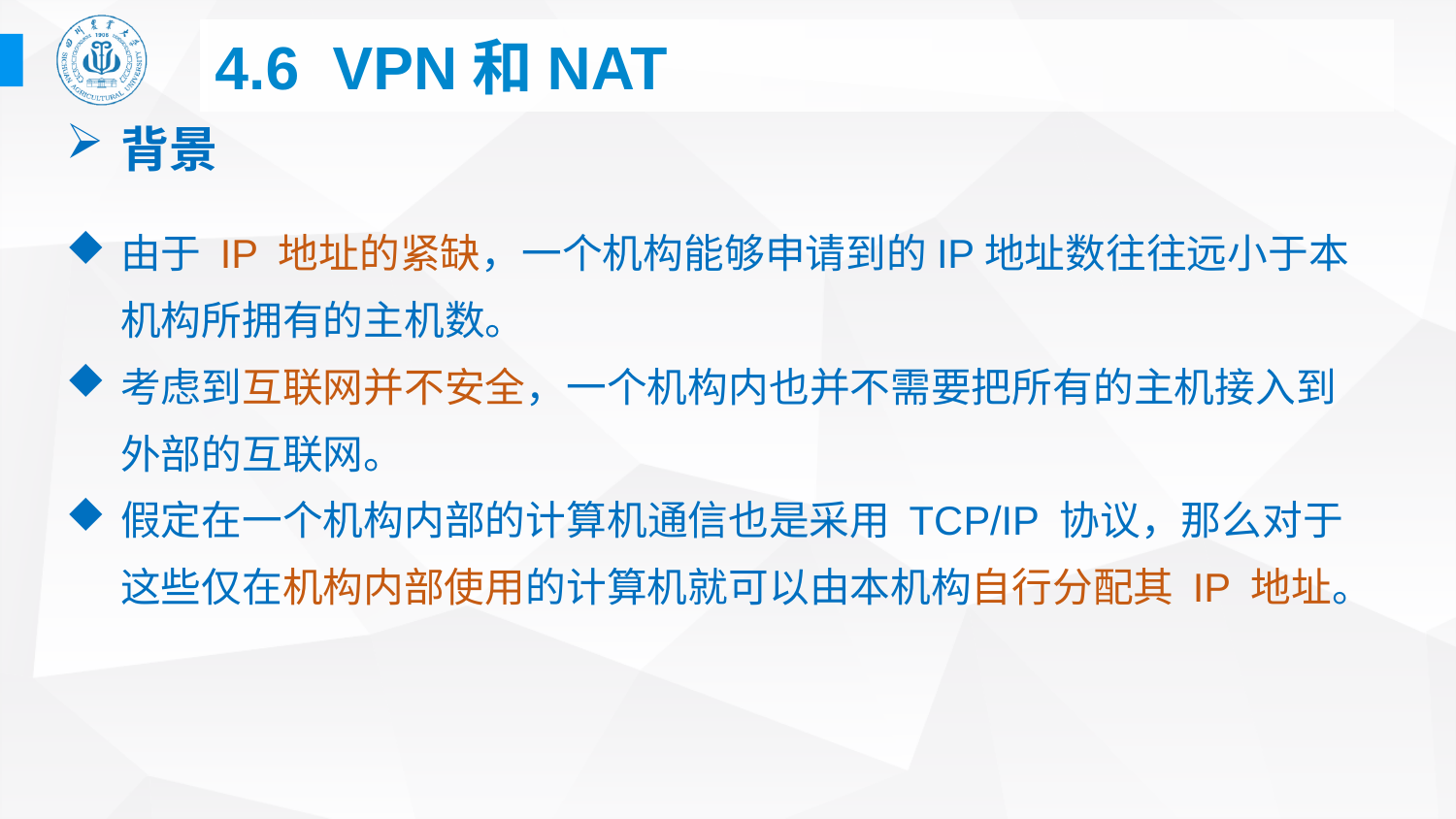

# 4.6  VPN和NAT
背景
由于 IP 地址的紧缺，一个机构能够申请到的IP地址数往往远小于本机构所拥有的主机数。
考虑到互联网并不安全，一个机构内也并不需要把所有的主机接入到外部的互联网。
假定在一个机构内部的计算机通信也是采用 TCP/IP 协议，那么对于这些仅在机构内部使用的计算机就可以由本机构自行分配其 IP 地址。